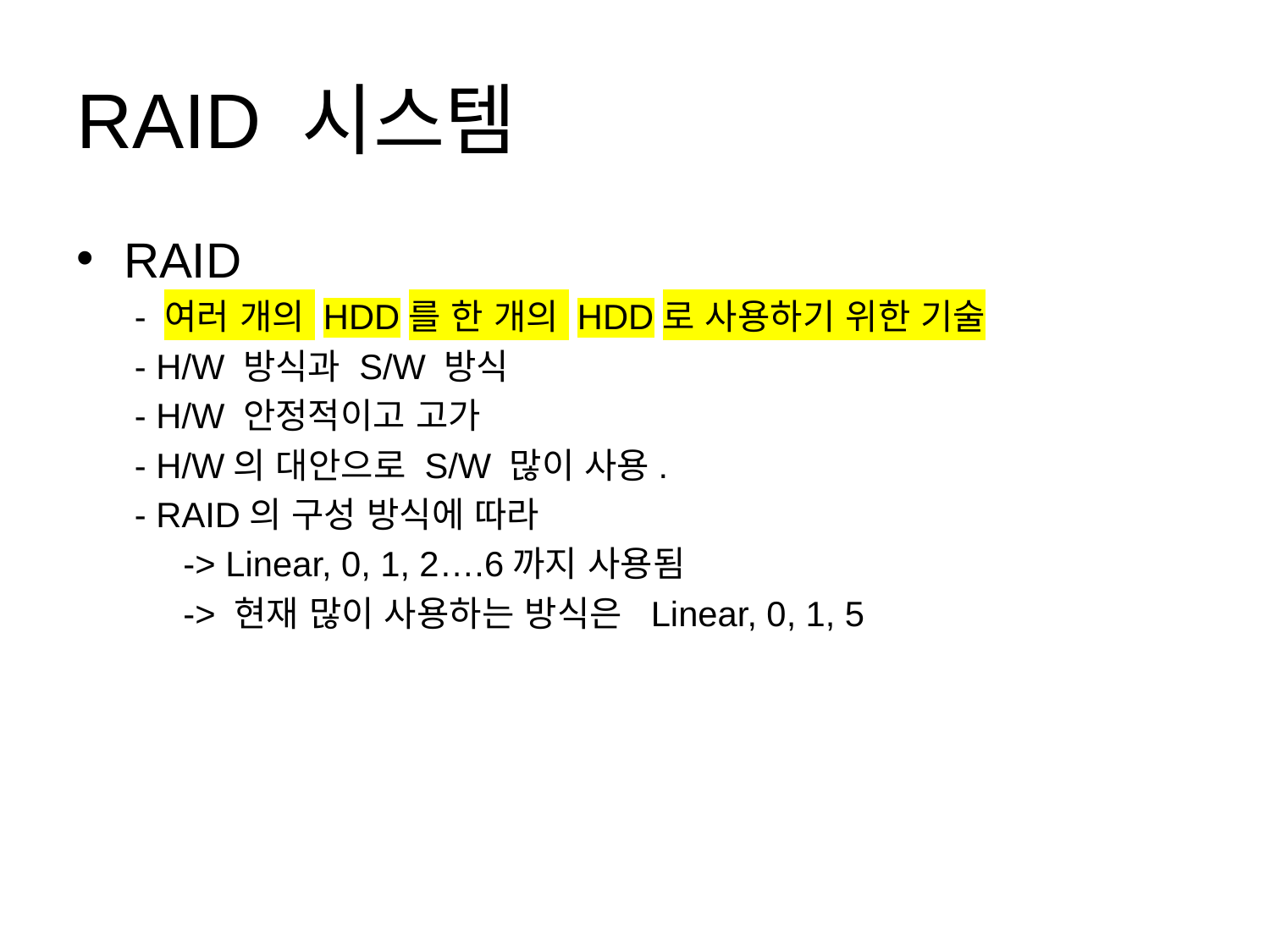

# RAID 시스템
RAID
      - 여러 개의 HDD를 한 개의 HDD로 사용하기 위한 기술
      - H/W 방식과 S/W 방식
      - H/W 안정적이고 고가
      - H/W의 대안으로 S/W 많이 사용.
      - RAID의 구성 방식에 따라
           -> Linear, 0, 1, 2….6까지 사용됨
           -> 현재 많이 사용하는 방식은  Linear, 0, 1, 5